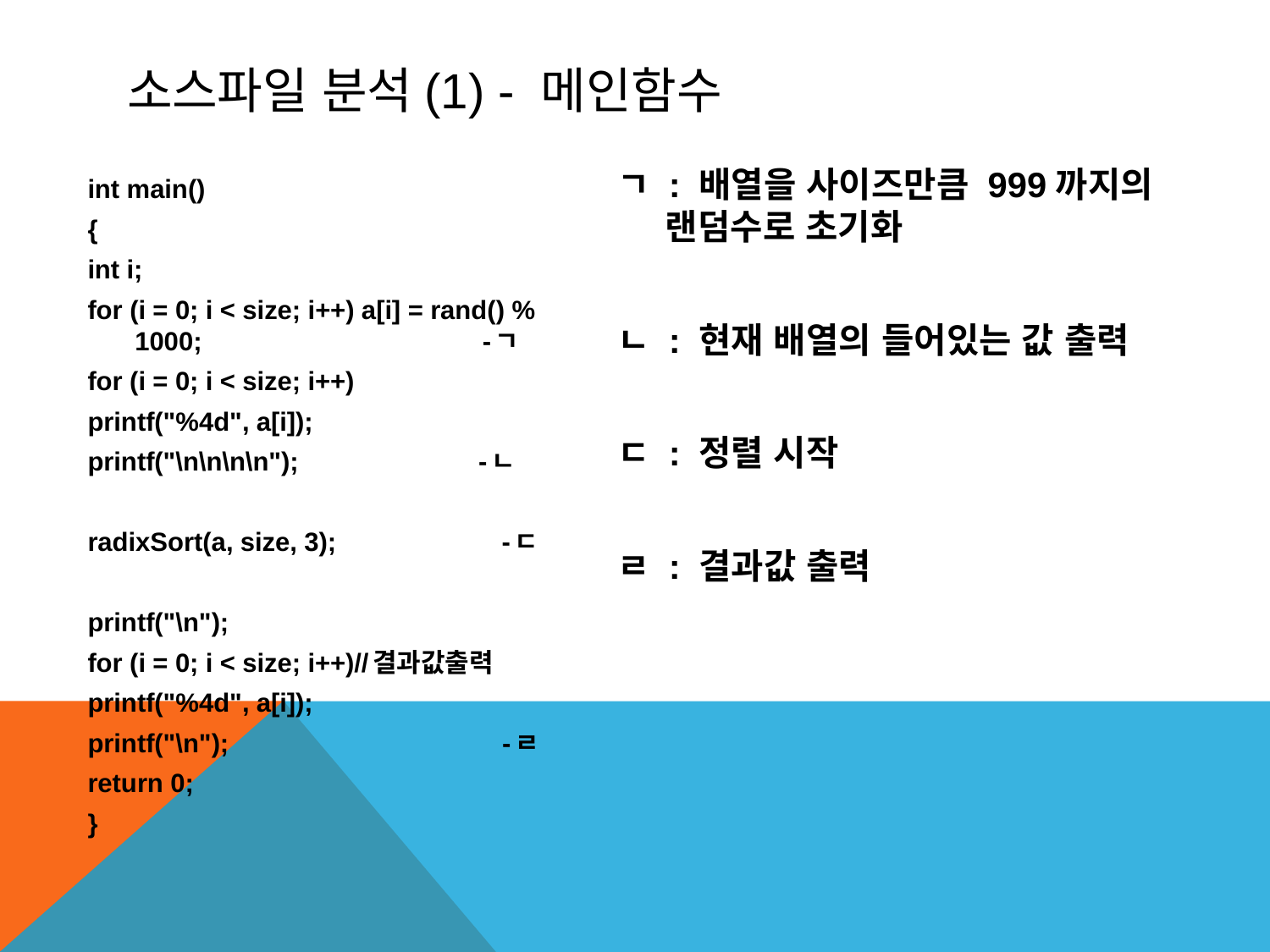

# 소스파일 분석(1) - 메인함수
ㄱ : 배열을 사이즈만큼 999까지의 랜덤수로 초기화

ㄴ : 현재 배열의 들어있는 값 출력

ㄷ : 정렬 시작

ㄹ : 결과값 출력
int main()
{
int i;
for (i = 0; i < size; i++) a[i] = rand() % 1000;                                       -ㄱ
for (i = 0; i < size; i++)
printf("%4d", a[i]);
printf("\n\n\n\n");                         -ㄴ

radixSort(a, size, 3);                       -ㄷ

printf("\n");
for (i = 0; i < size; i++)//결과값출력
printf("%4d", a[i]);
printf("\n");                                      -ㄹ
return 0;
}